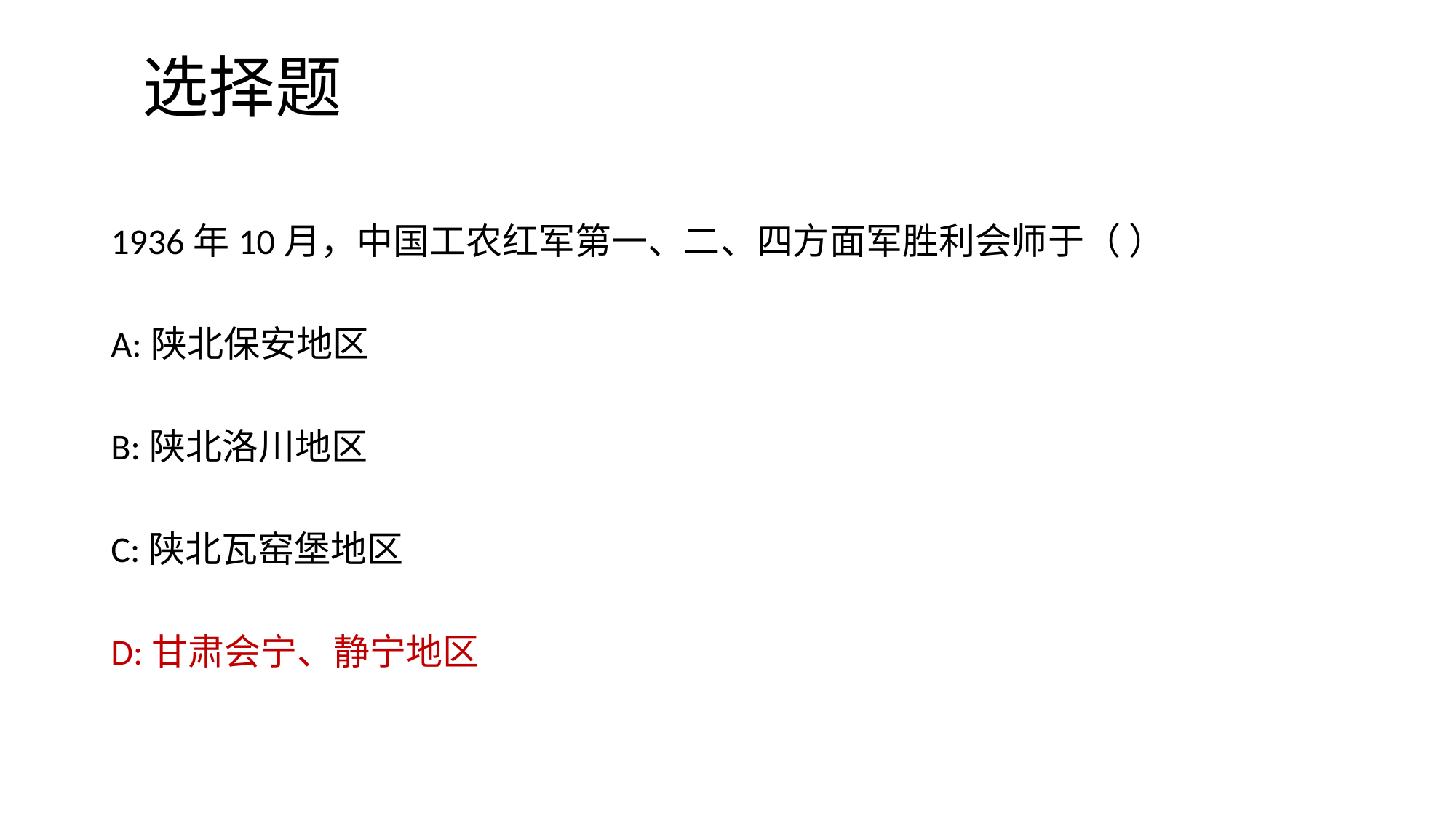

# 选择题
1936年10月，中国工农红军第一、二、四方面军胜利会师于（ ）
A:陕北保安地区
B:陕北洛川地区
C:陕北瓦窑堡地区
D:甘肃会宁、静宁地区